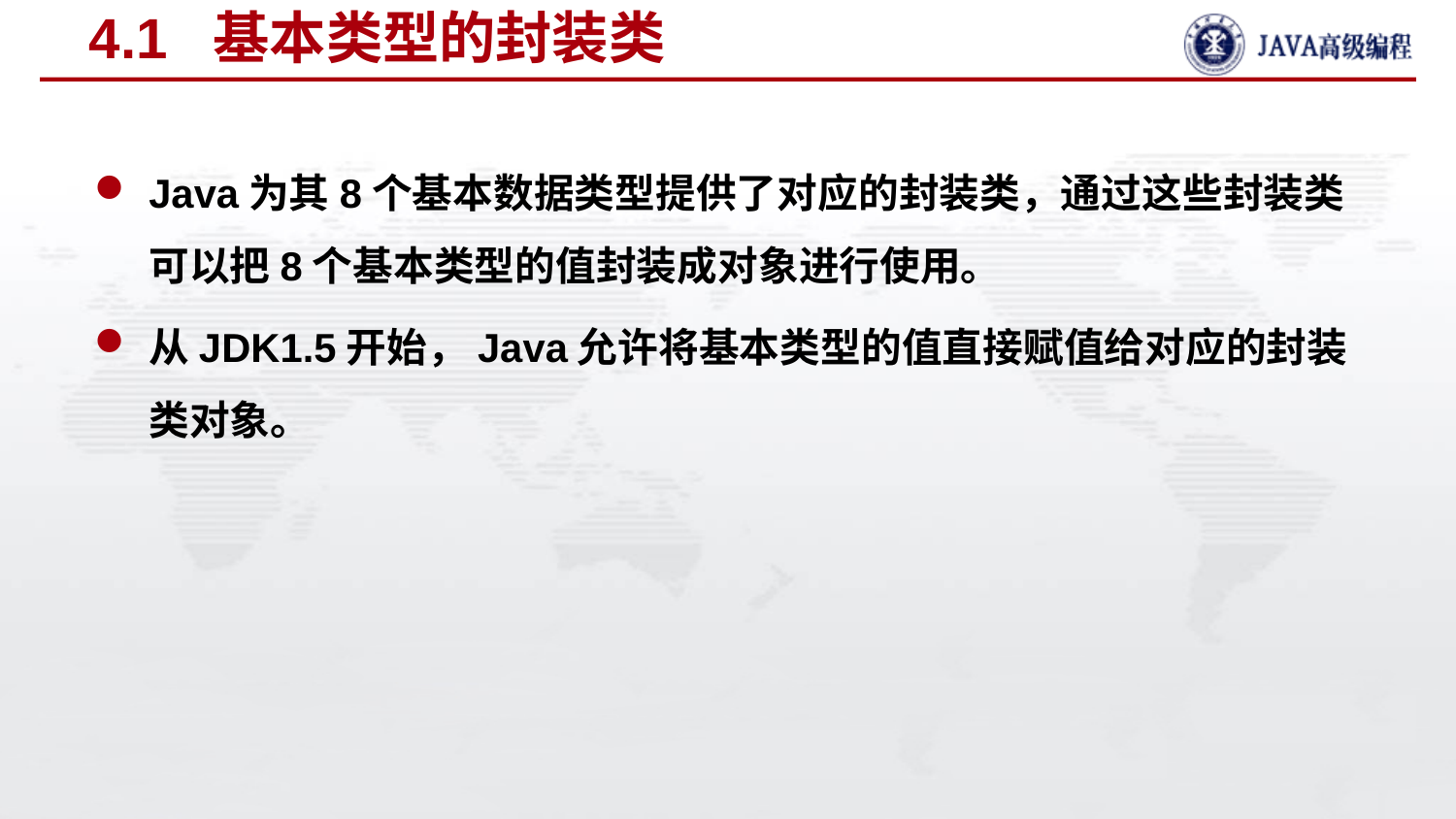

# 4.1  基本类型的封装类
Java为其8个基本数据类型提供了对应的封装类，通过这些封装类可以把8个基本类型的值封装成对象进行使用。
从JDK1.5开始，Java允许将基本类型的值直接赋值给对应的封装类对象。